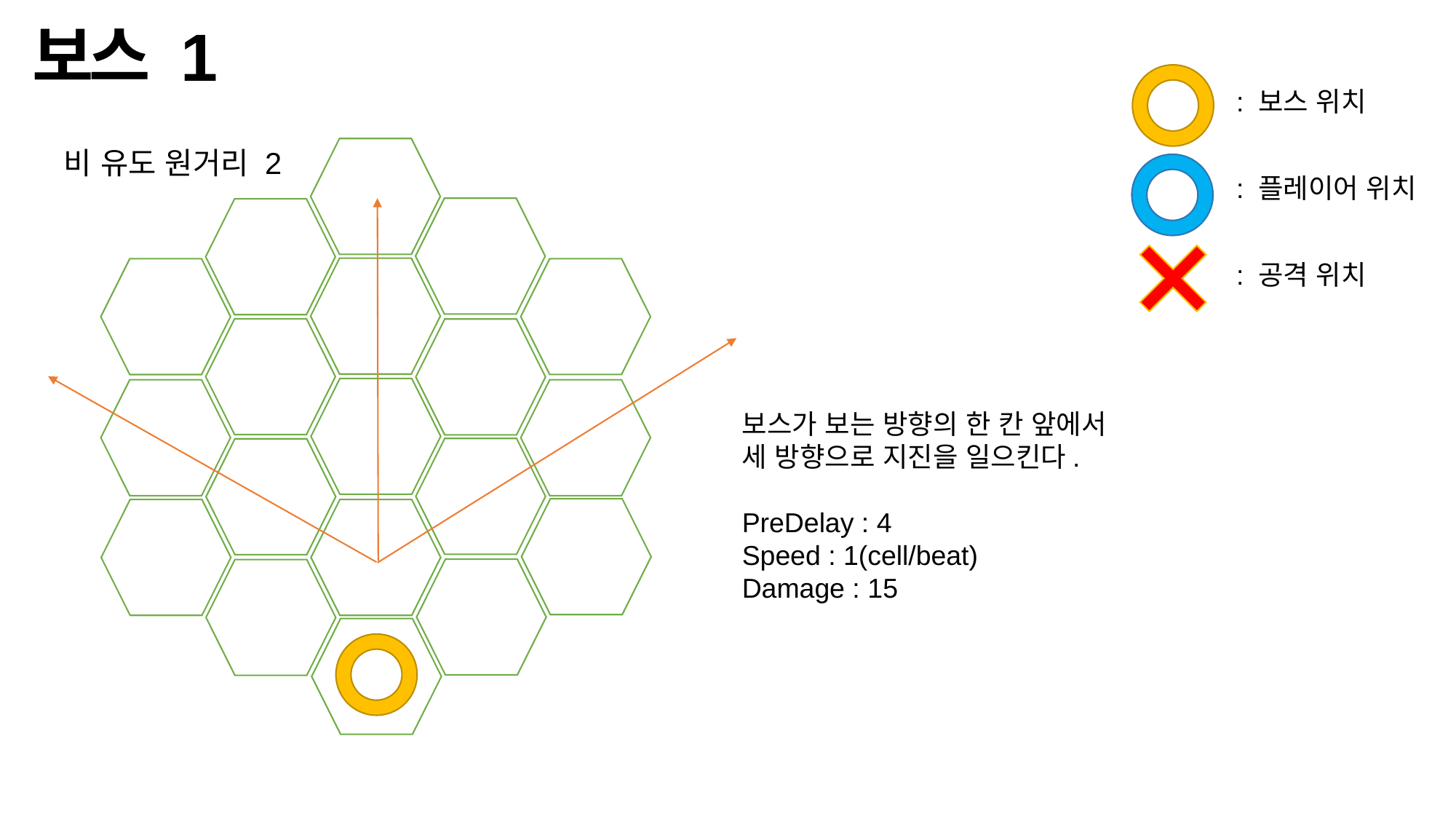

# 보스 1

 : 보스 위치
비 유도 원거리 2

 : 플레이어 위치

 : 공격 위치

보스가 보는 방향의 한 칸 앞에서
세 방향으로 지진을 일으킨다.

PreDelay : 4
Speed : 1(cell/beat)
Damage : 15